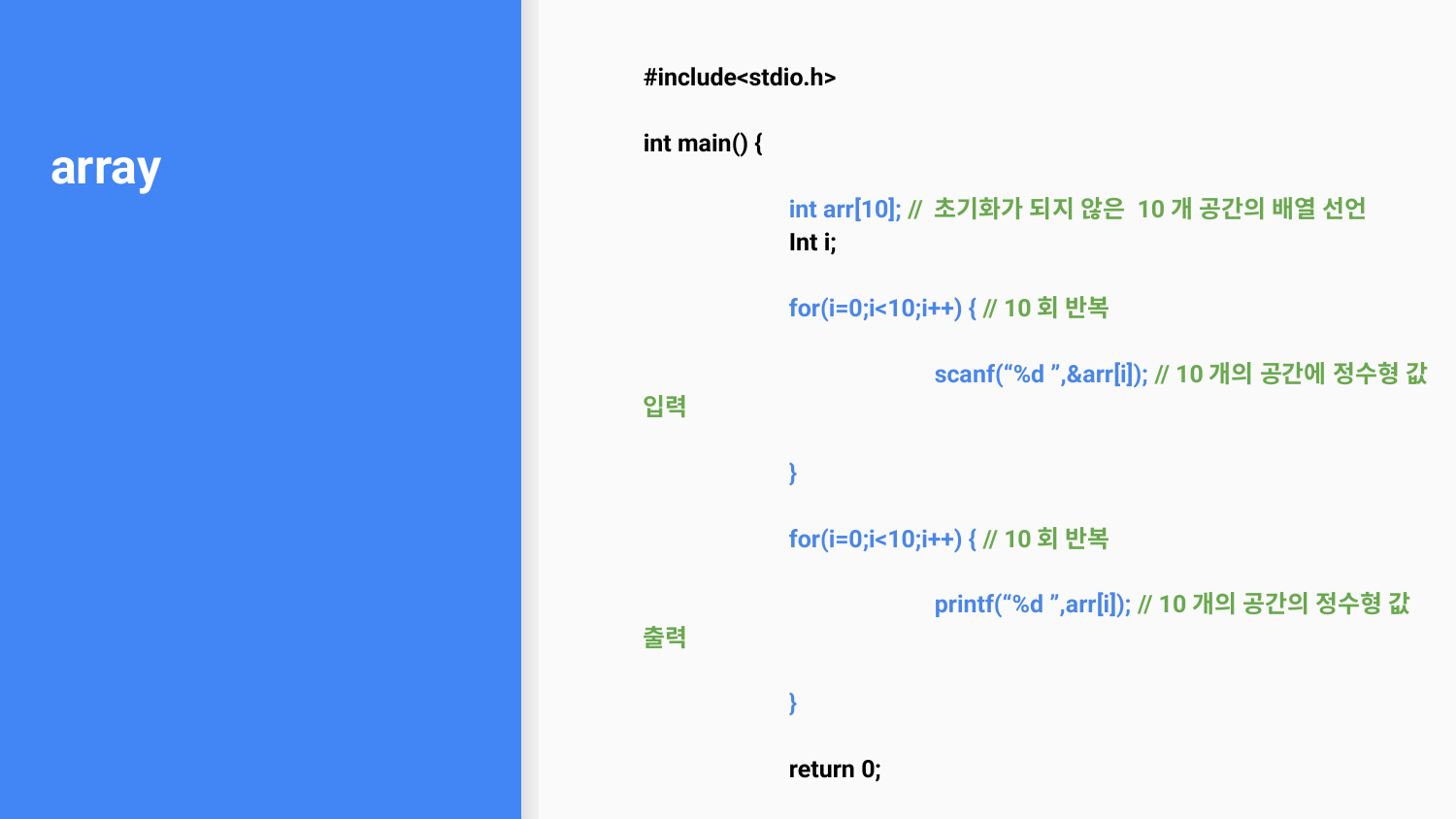

#include<stdio.h>
int main() {
	int arr[10]; // 초기화가 되지 않은 10개 공간의 배열 선언
	Int i;
	for(i=0;i<10;i++) { // 10회 반복
		scanf(“%d ”,&arr[i]); // 10개의 공간에 정수형 값 입력
	}
	for(i=0;i<10;i++) { // 10회 반복
		printf(“%d ”,arr[i]); // 10개의 공간의 정수형 값 출력
	}
	return 0;
}

# array